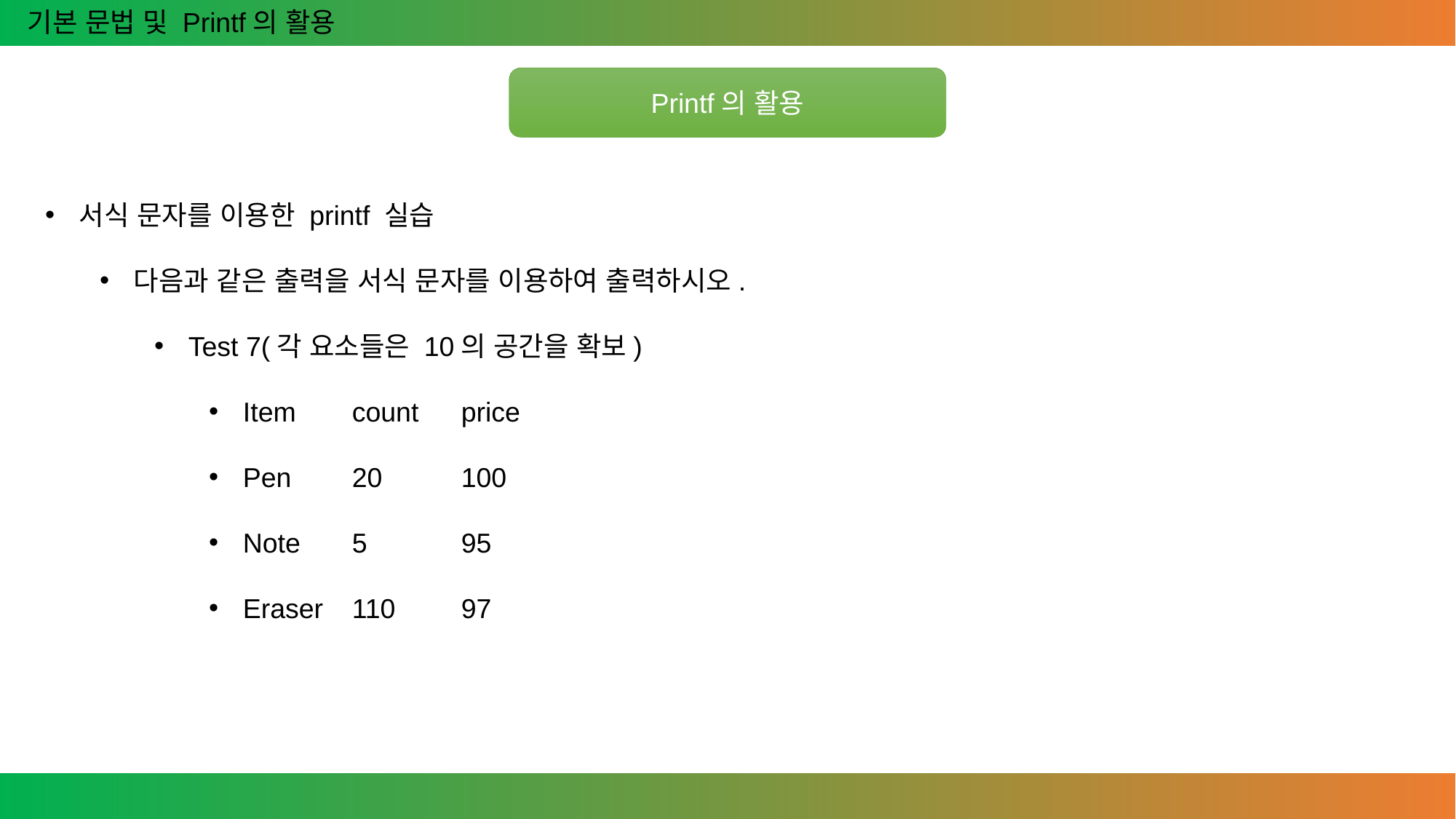

기본 문법 및 Printf의 활용
Printf의 활용
서식 문자를 이용한 printf 실습
다음과 같은 출력을 서식 문자를 이용하여 출력하시오.
Test 7(각 요소들은 10의 공간을 확보)
Item	count	price
Pen	20	100
Note	5	95
Eraser	110	97